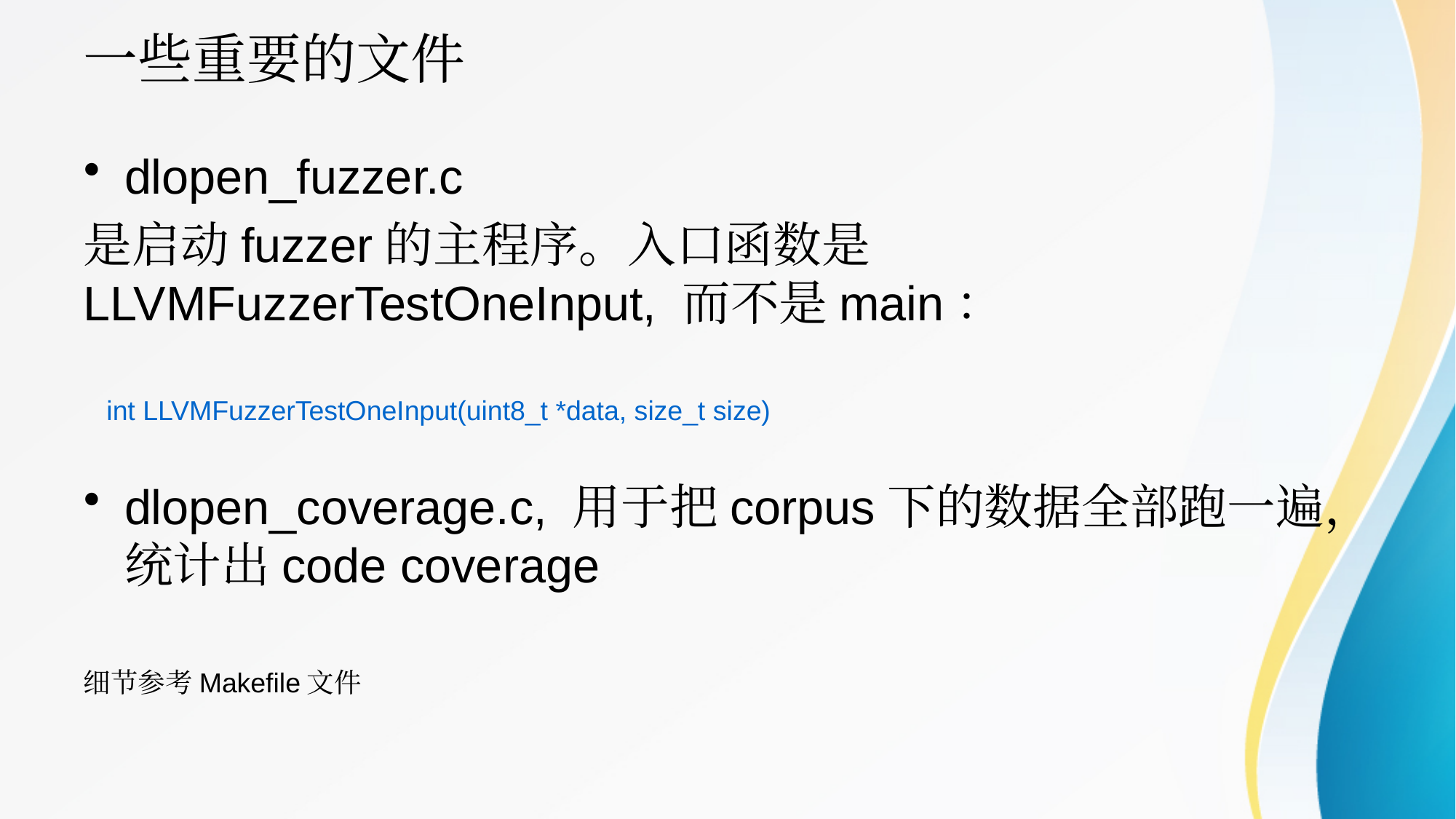

# 一些重要的文件
dlopen_fuzzer.c
是启动fuzzer的主程序。入口函数是LLVMFuzzerTestOneInput, 而不是main：

dlopen_coverage.c, 用于把corpus下的数据全部跑一遍，统计出code coverage

细节参考Makefile文件

int LLVMFuzzerTestOneInput(uint8_t *data, size_t size)